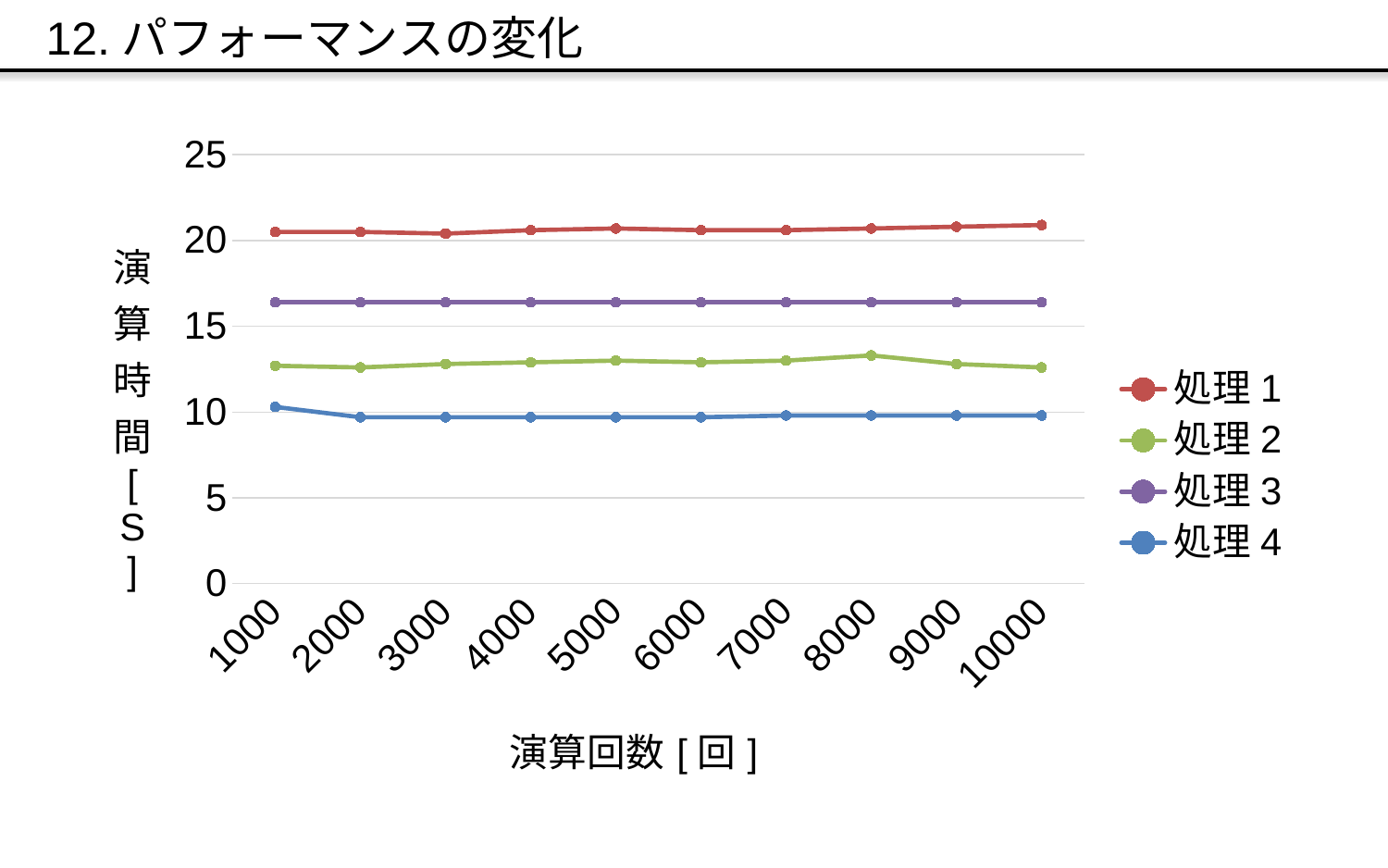

12.パフォーマンスの変化

### Chart

| Category |  |  |  |  |
|---|---|---|---|---|
| 1000 | 20.5 | 12.7 | 16.4 | 10.3 |
| 2000 | 20.5 | 12.6 | 16.4 | 9.7 |
| 3000 | 20.4 | 12.8 | 16.4 | 9.7 |
| 4000 | 20.6 | 12.9 | 16.4 | 9.7 |
| 5000 | 20.7 | 13.0 | 16.4 | 9.7 |
| 6000 | 20.6 | 12.9 | 16.4 | 9.7 |
| 7000 | 20.6 | 13.0 | 16.4 | 9.8 |
| 8000 | 20.7 | 13.3 | 16.4 | 9.8 |
| 9000 | 20.8 | 12.8 | 16.4 | 9.8 |
| 10000 | 20.9 | 12.6 | 16.4 | 9.8 |